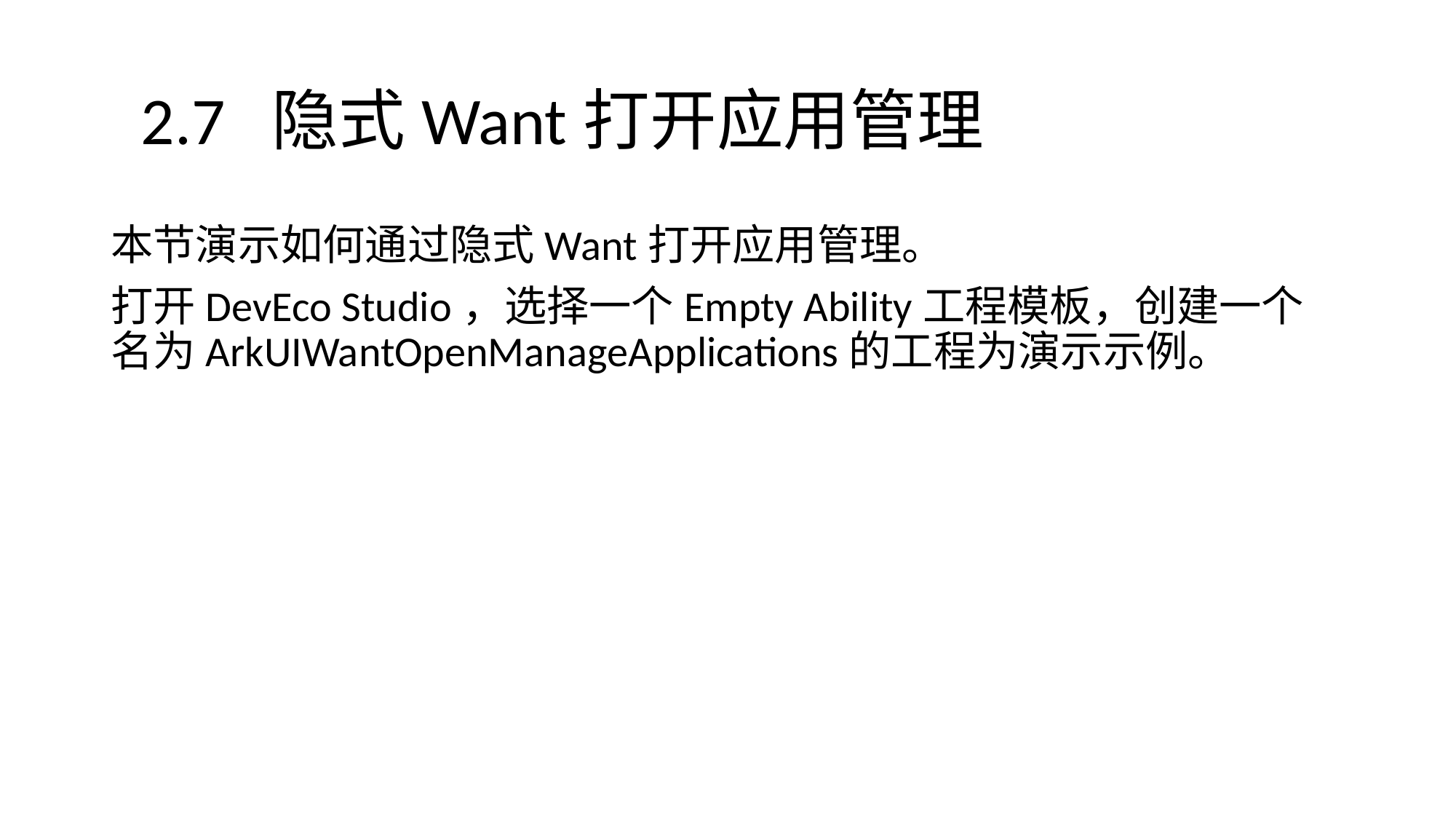

# 2.7  隐式Want打开应用管理
本节演示如何通过隐式Want打开应用管理。
打开DevEco Studio，选择一个Empty Ability工程模板，创建一个名为ArkUIWantOpenManageApplications的工程为演示示例。